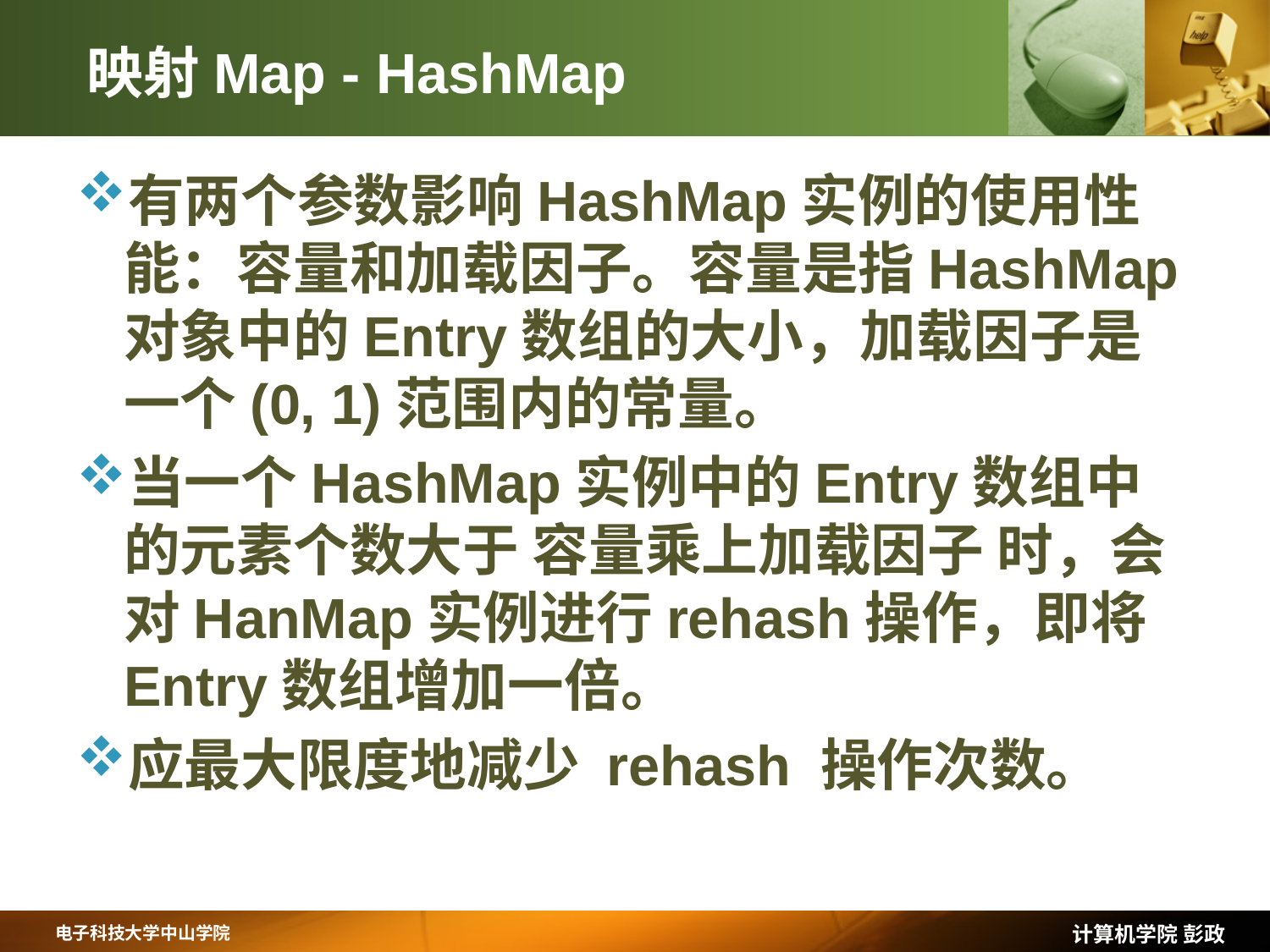

# 映射Map - HashMap
有两个参数影响HashMap实例的使用性能：容量和加载因子。容量是指HashMap对象中的Entry数组的大小，加载因子是一个(0, 1)范围内的常量。
当一个HashMap实例中的Entry数组中的元素个数大于 容量乘上加载因子 时，会对HanMap实例进行rehash操作，即将Entry数组增加一倍。
应最大限度地减少 rehash 操作次数。
计算机学院 彭政
电子科技大学中山学院